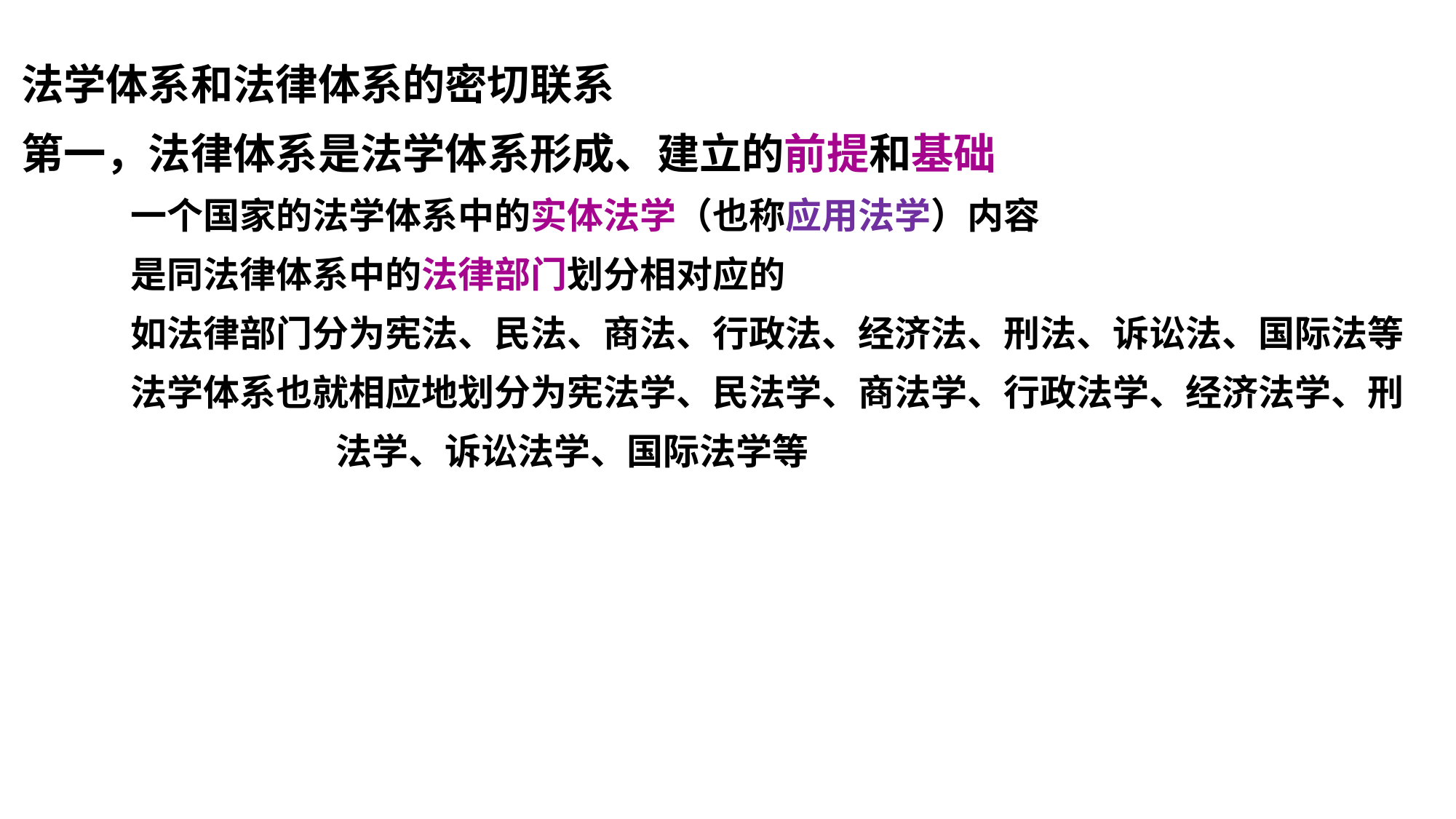

法学体系和法律体系的密切联系
第一，法律体系是法学体系形成、建立的前提和基础
一个国家的法学体系中的实体法学（也称应用法学）内容
是同法律体系中的法律部门划分相对应的
如法律部门分为宪法、民法、商法、行政法、经济法、刑法、诉讼法、国际法等
法学体系也就相应地划分为宪法学、民法学、商法学、行政法学、经济法学、刑
                        法学、诉讼法学、国际法学等